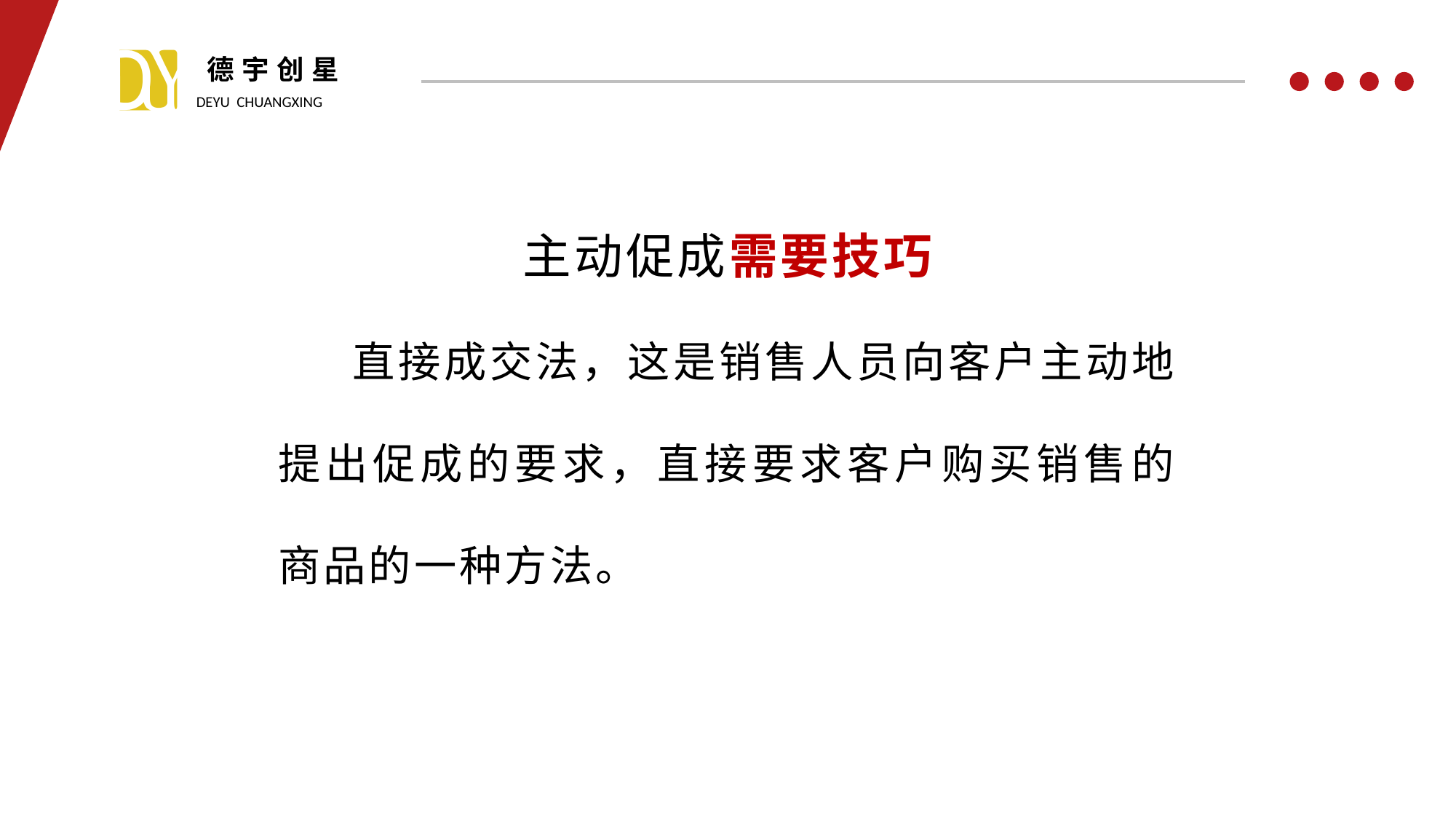

主动促成需要技巧
       直接成交法，这是销售人员向客户主动地提出促成的要求，直接要求客户购买销售的商品的一种方法。